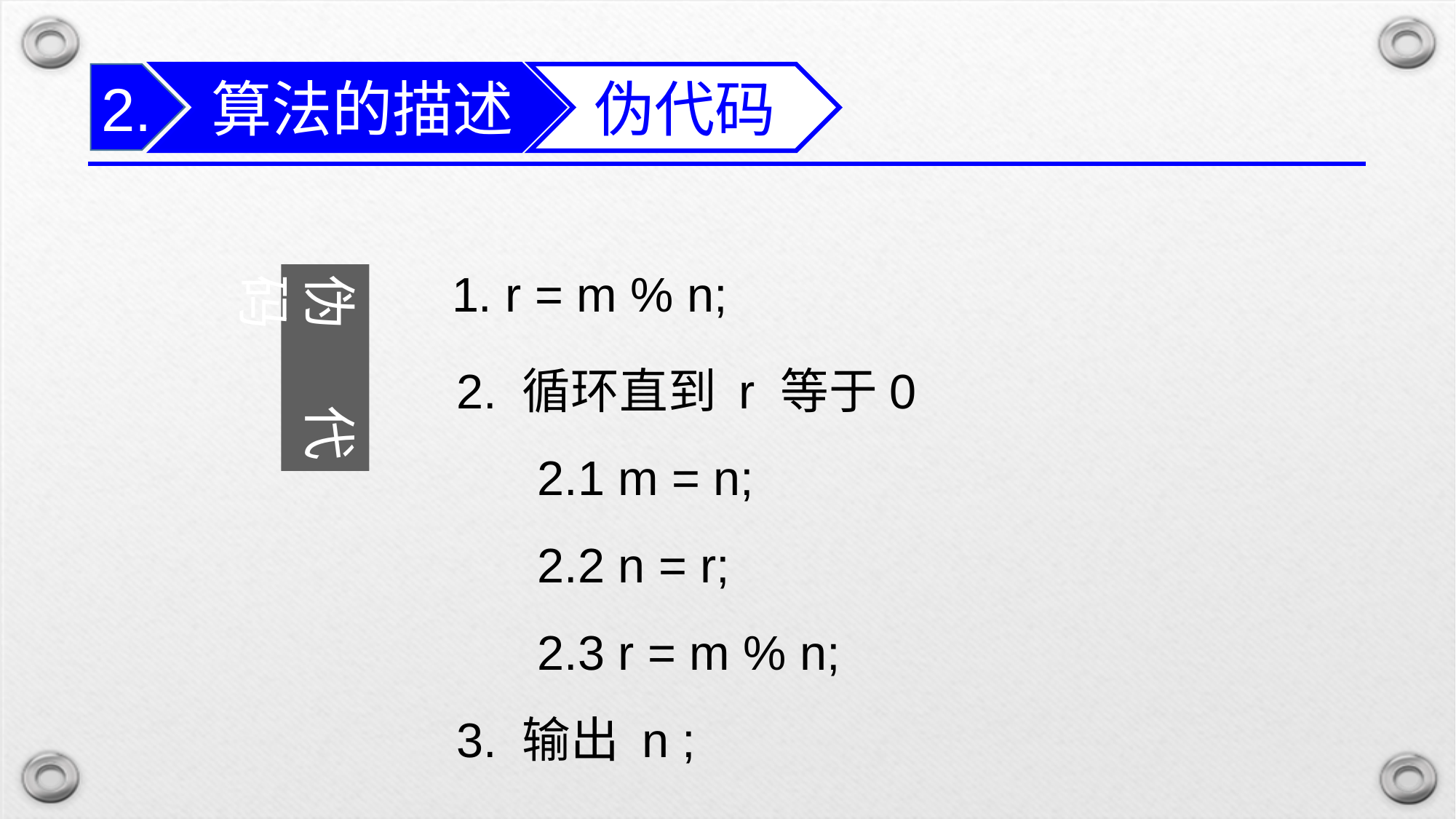

算法的描述

2.
伪代码
    1. r = m % n;
    2. 循环直到 r 等于0
          2.1 m = n;
          2.2 n = r;
          2.3 r = m % n;
    3. 输出 n ;
伪 代 码